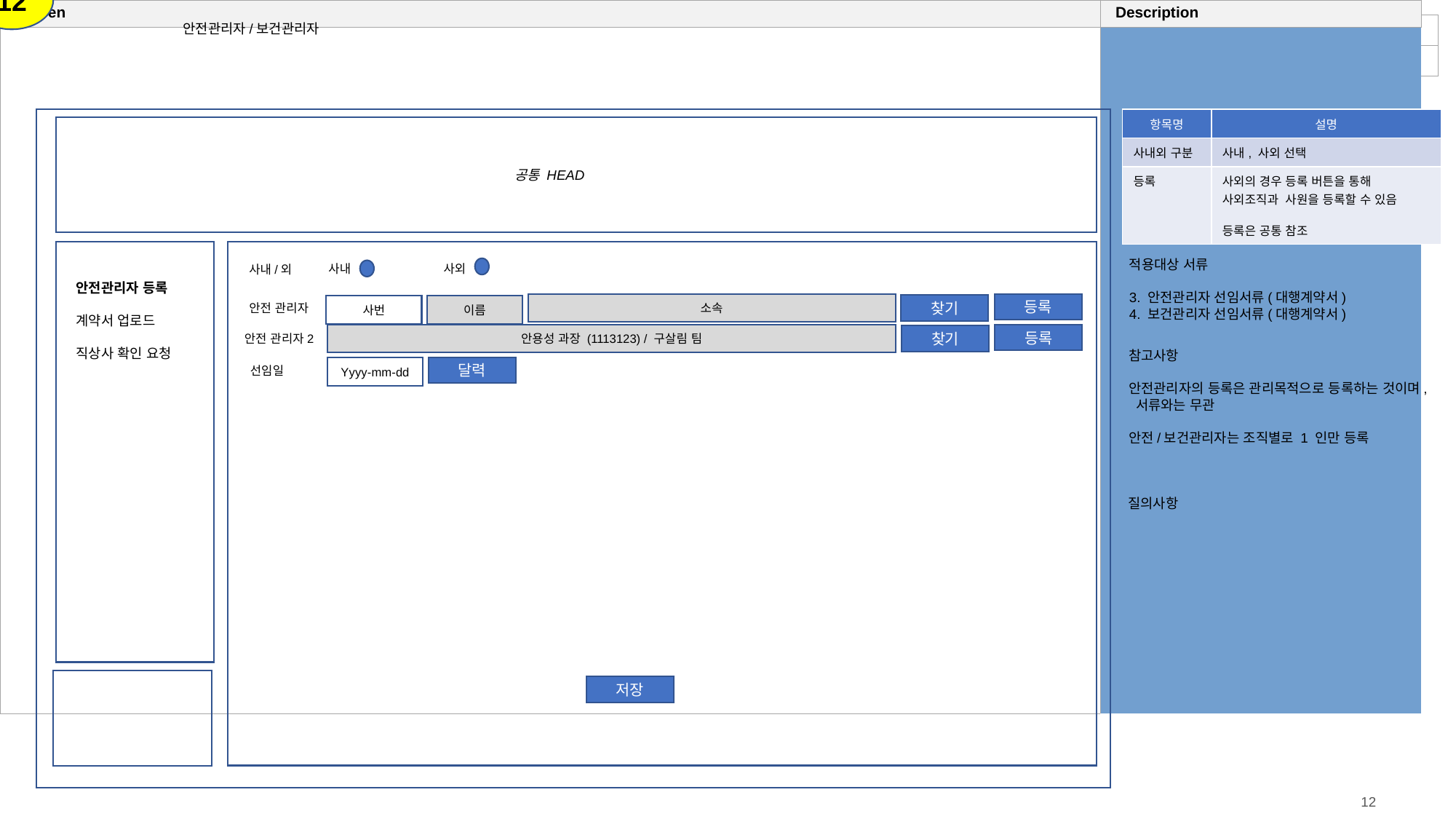

12
안전관리자/보건관리자

| 항목명 | 설명 |
| --- | --- |
| 사내외 구분 | 사내, 사외 선택 |
| 등록 | 사외의 경우 등록 버튼을 통해 사외조직과 사원을 등록할 수 있음 등록은 공통 참조 |

공통 HEAD

적용대상 서류

3. 안전관리자 선임서류(대행계약서)
4. 보건관리자 선임서류(대행계약서)
안전관리자 등록

계약서 업로드

직상사 확인 요청

 사내
 사외
사내/외

소속
등록
찾기
사번
이름
안전 관리자
안용성 과장 (1113123) / 구살림 팀
등록
찾기
안전 관리자2
참고사항

안전관리자의 등록은 관리목적으로 등록하는 것이며,  서류와는 무관

안전/보건관리자는 조직별로 1 인만 등록
달력
Yyyy-mm-dd
선임일
질의사항

저장